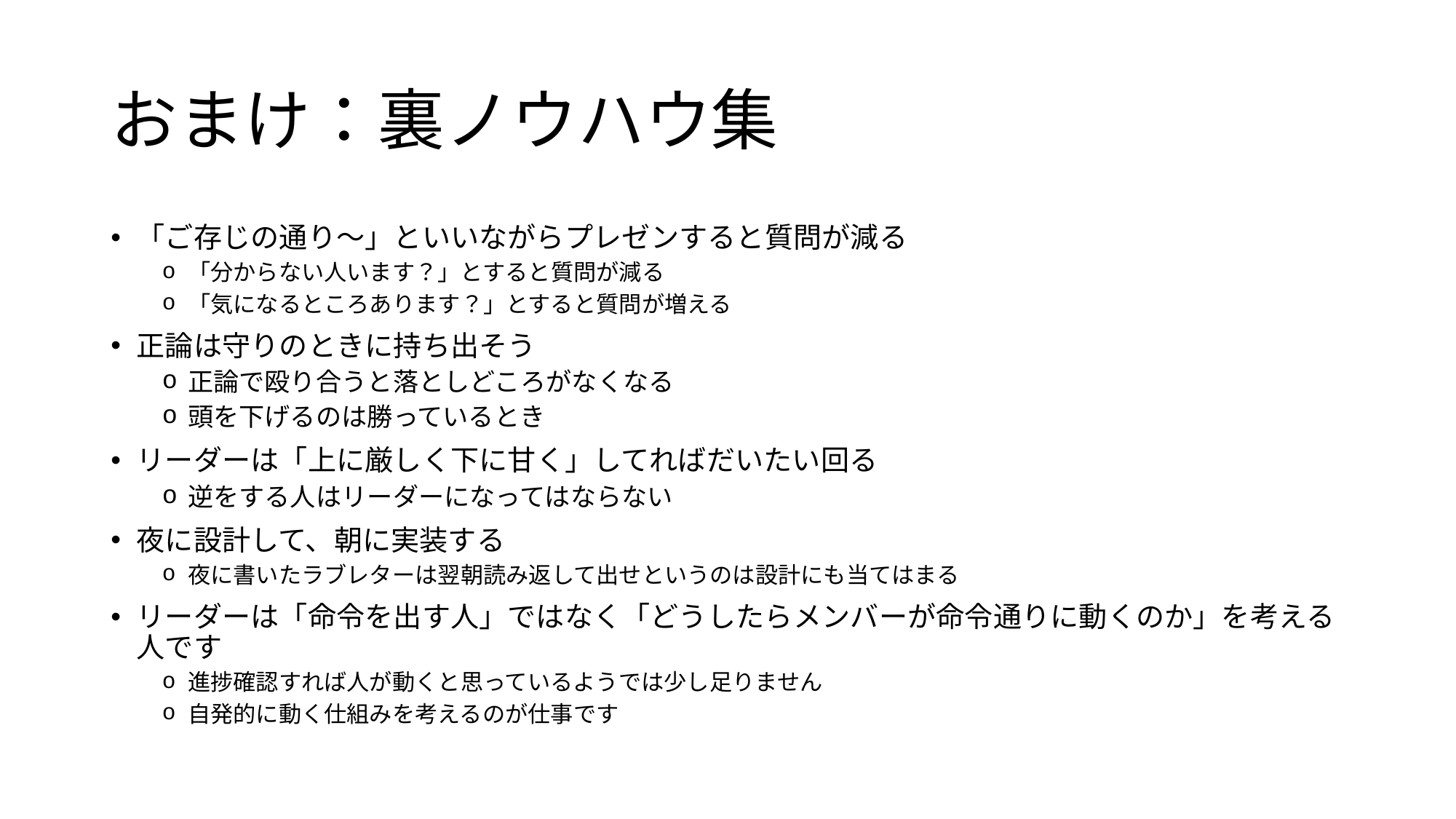

# おまけ：裏ノウハウ集
「ご存じの通り～」といいながらプレゼンすると質問が減る
「分からない人います？」とすると質問が減る
「気になるところあります？」とすると質問が増える
正論は守りのときに持ち出そう
正論で殴り合うと落としどころがなくなる
頭を下げるのは勝っているとき
リーダーは「上に厳しく下に甘く」してればだいたい回る
逆をする人はリーダーになってはならない
夜に設計して、朝に実装する
夜に書いたラブレターは翌朝読み返して出せというのは設計にも当てはまる
リーダーは「命令を出す人」ではなく「どうしたらメンバーが命令通りに動くのか」を考える人です
進捗確認すれば人が動くと思っているようでは少し足りません
自発的に動く仕組みを考えるのが仕事です